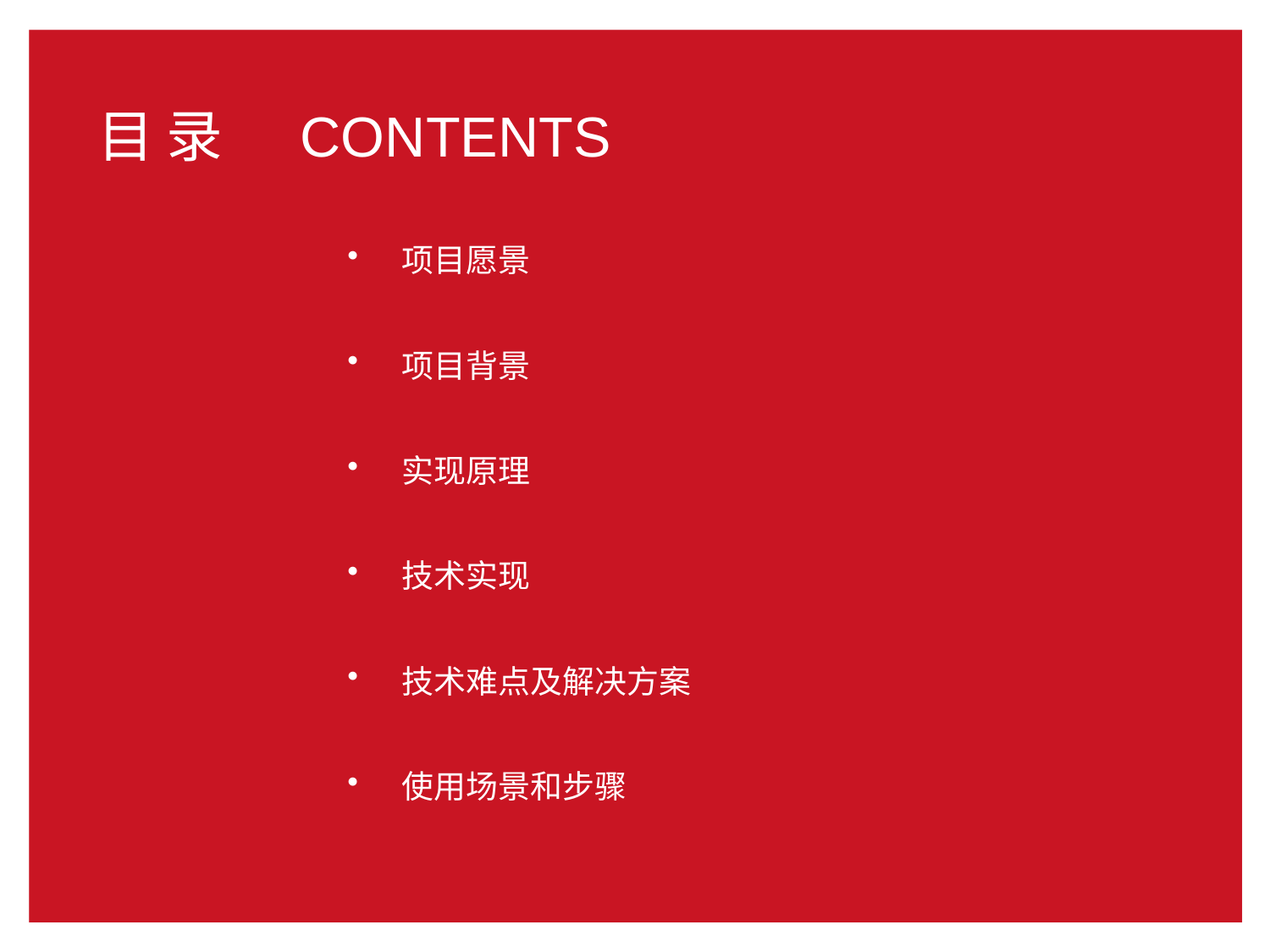

项目愿景

项目背景

实现原理

技术实现

技术难点及解决方案

使用场景和步骤